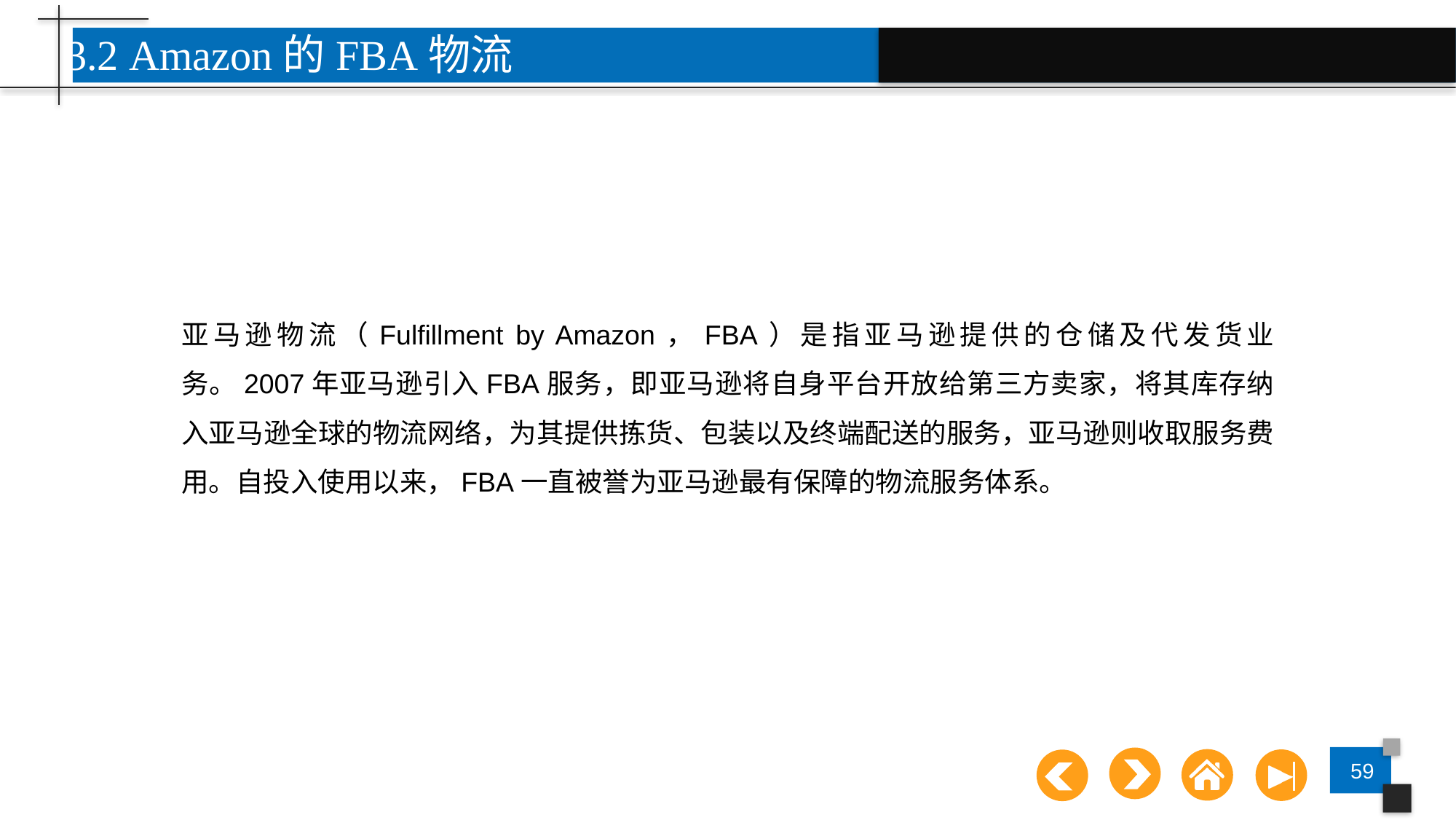

3.2 Amazon的FBA物流
亚马逊物流（Fulfillment by Amazon，FBA）是指亚马逊提供的仓储及代发货业务。2007年亚马逊引入FBA服务，即亚马逊将自身平台开放给第三方卖家，将其库存纳入亚马逊全球的物流网络，为其提供拣货、包装以及终端配送的服务，亚马逊则收取服务费用。自投入使用以来，FBA一直被誉为亚马逊最有保障的物流服务体系。